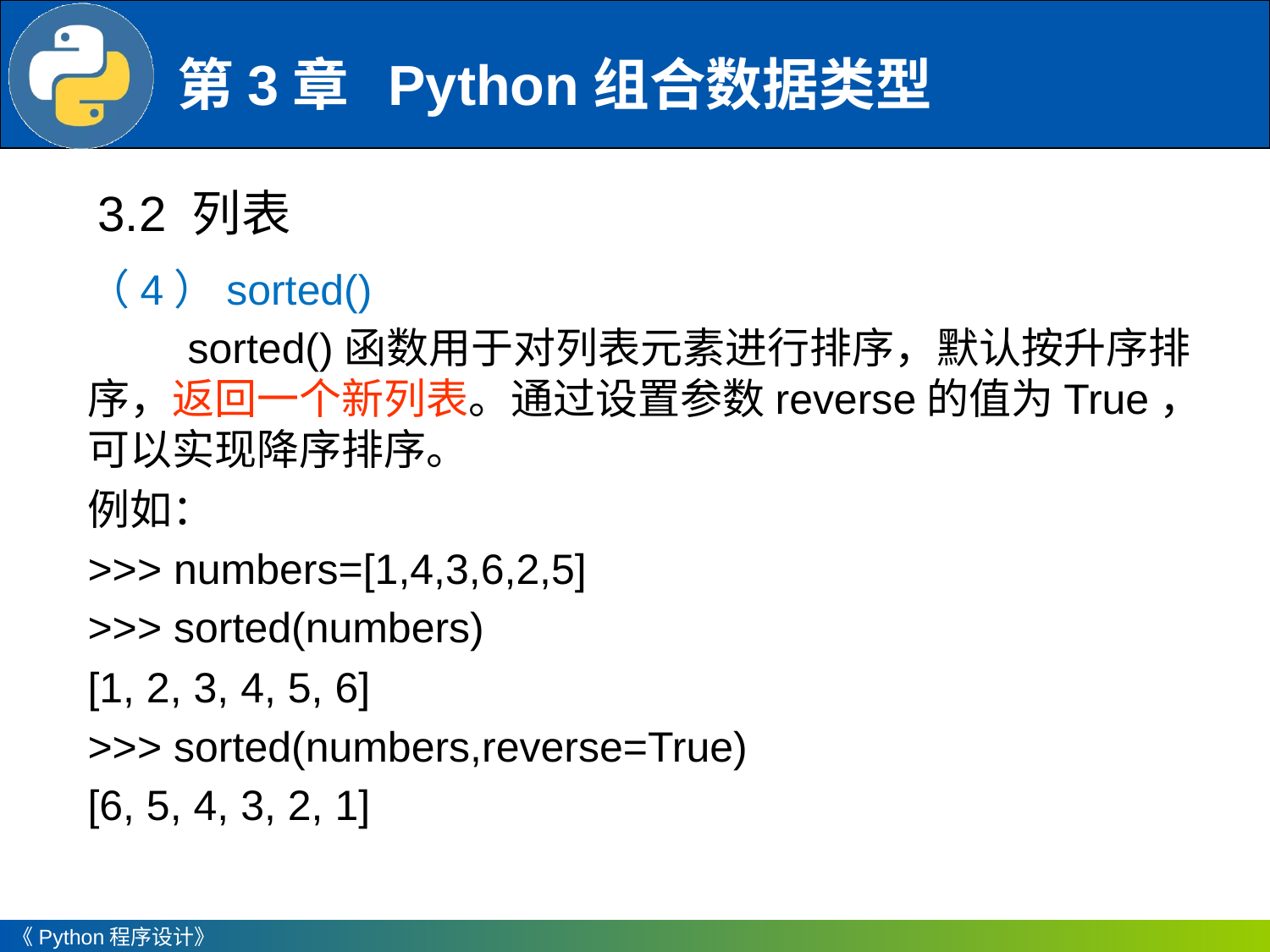

3.2 列表
（4）sorted()
sorted()函数用于对列表元素进行排序，默认按升序排序，返回一个新列表。通过设置参数reverse的值为True，可以实现降序排序。
例如：
>>> numbers=[1,4,3,6,2,5]
>>> sorted(numbers)
[1, 2, 3, 4, 5, 6]
>>> sorted(numbers,reverse=True)
[6, 5, 4, 3, 2, 1]